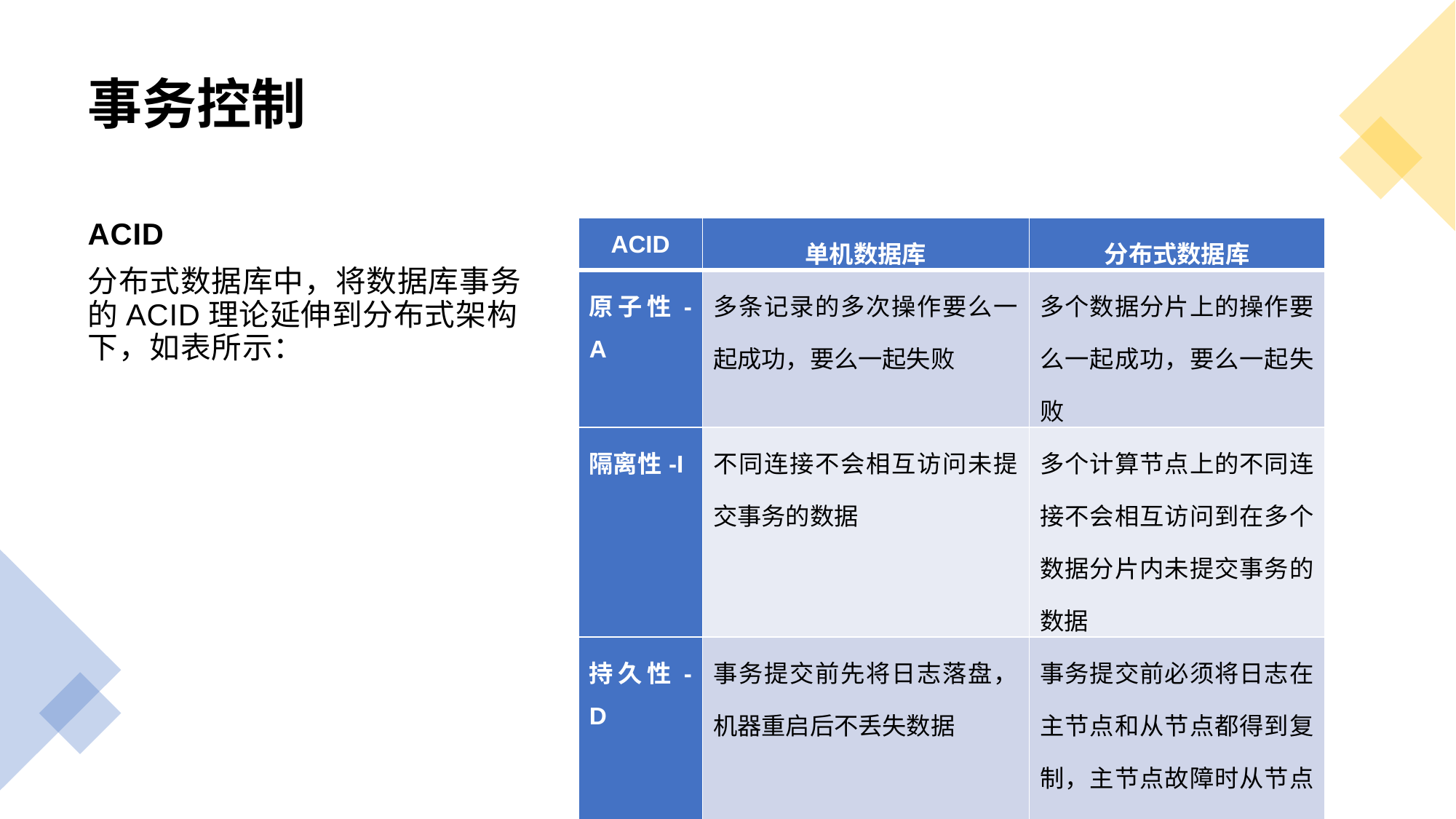

# 事务控制
ACID
分布式数据库中，将数据库事务的ACID理论延伸到分布式架构下，如表所示：
| ACID | 单机数据库 | 分布式数据库 |
| --- | --- | --- |
| 原子性-A | 多条记录的多次操作要么一起成功，要么一起失败 | 多个数据分片上的操作要么一起成功，要么一起失败 |
| 隔离性-I | 不同连接不会相互访问未提交事务的数据 | 多个计算节点上的不同连接不会相互访问到在多个数据分片内未提交事务的数据 |
| 持久性-D | 事务提交前先将日志落盘，机器重启后不丢失数据 | 事务提交前必须将日志在主节点和从节点都得到复制，主节点故障时从节点仍能找回数据 |